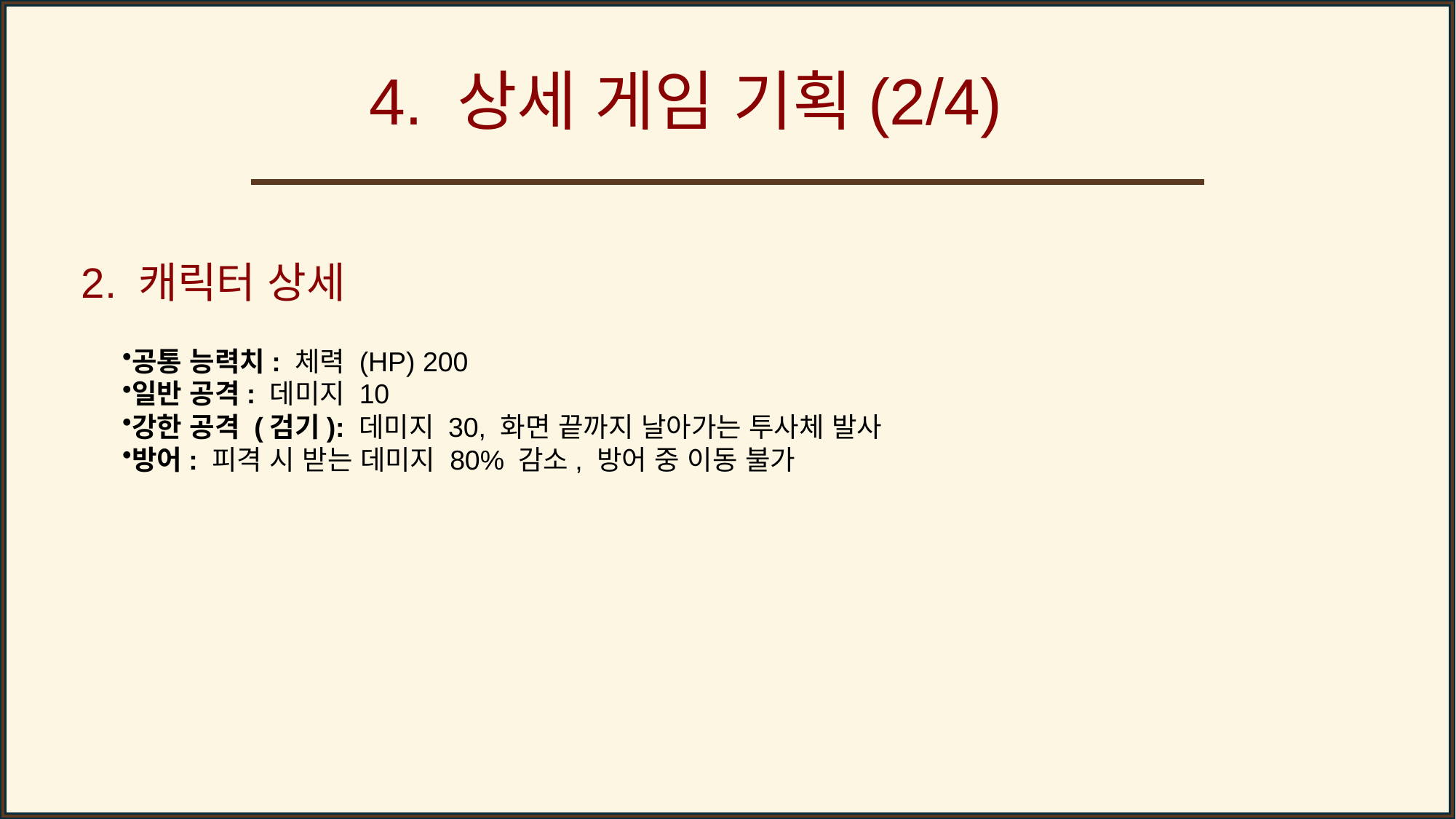

4. 상세 게임 기획(2/4)
2. 캐릭터 상세
공통 능력치: 체력 (HP) 200
일반 공격: 데미지 10
강한 공격 (검기): 데미지 30, 화면 끝까지 날아가는 투사체 발사
방어: 피격 시 받는 데미지 80% 감소, 방어 중 이동 불가